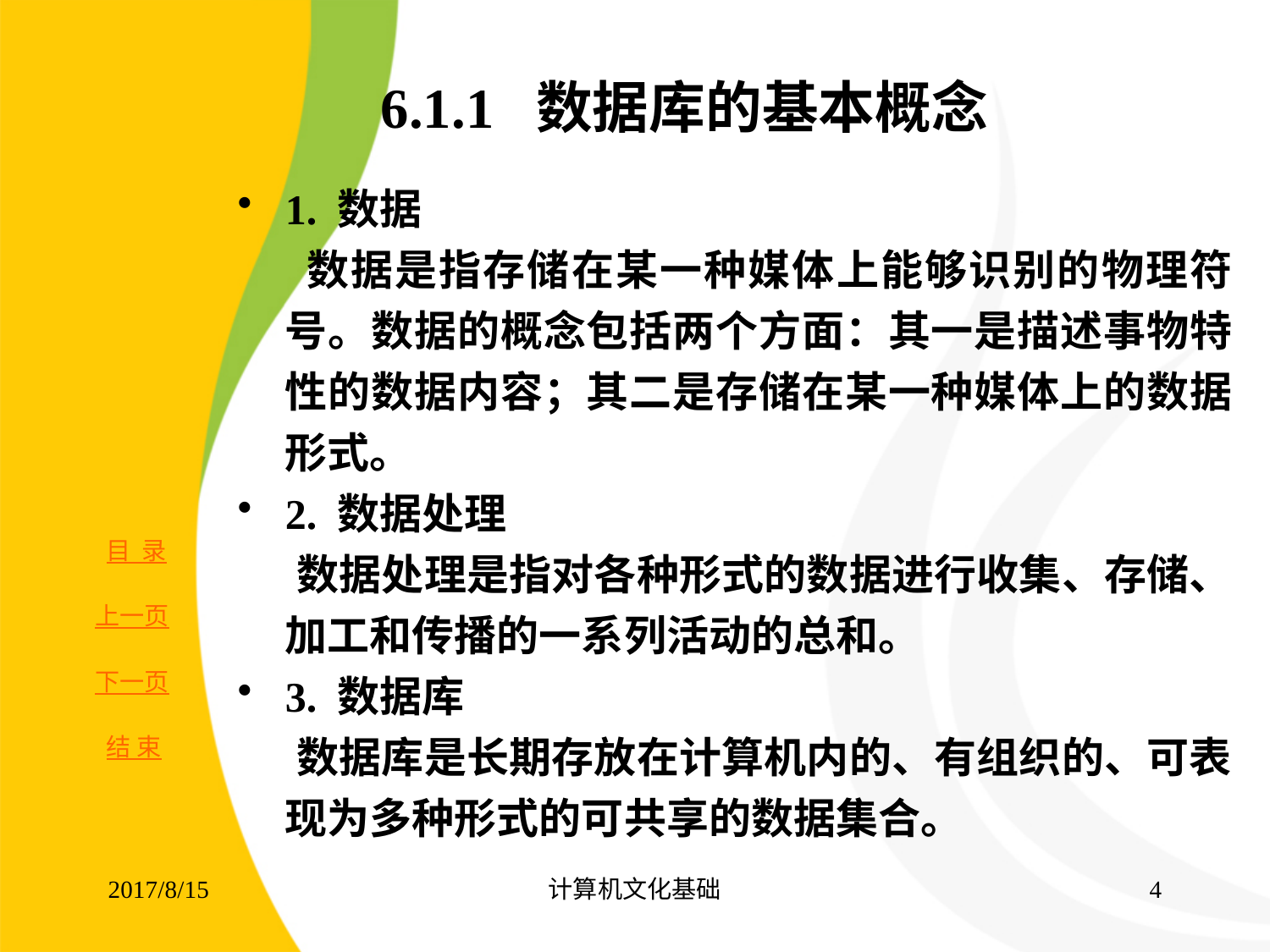

# 6.1.1  数据库的基本概念
1. 数据
     数据是指存储在某一种媒体上能够识别的物理符号。数据的概念包括两个方面：其一是描述事物特性的数据内容；其二是存储在某一种媒体上的数据形式。
2. 数据处理
     数据处理是指对各种形式的数据进行收集、存储、加工和传播的一系列活动的总和。
3. 数据库
     数据库是长期存放在计算机内的、有组织的、可表现为多种形式的可共享的数据集合。
2017/8/15
计算机文化基础
4